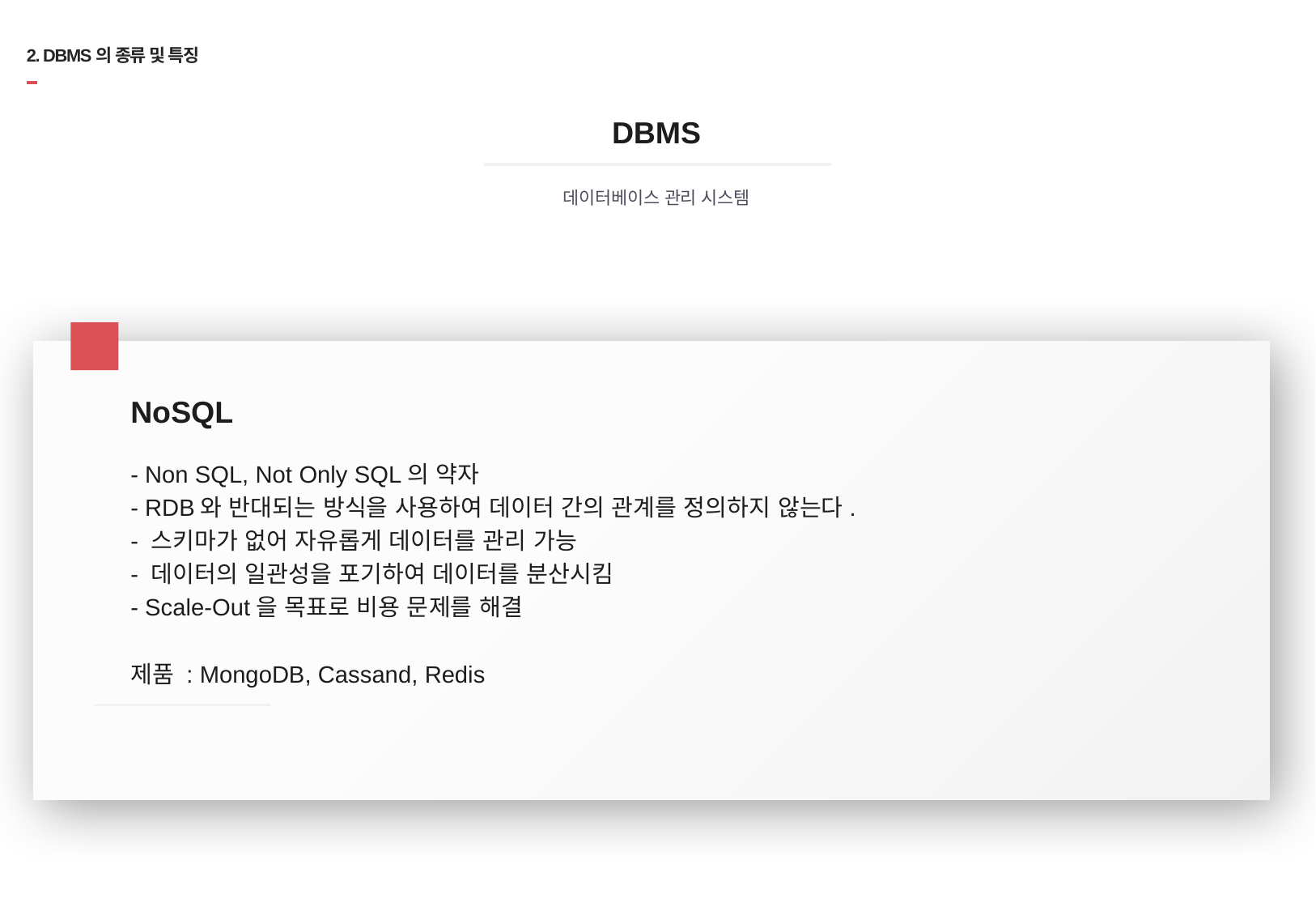

# 2. DBMS의 종류 및 특징
DBMS
데이터베이스 관리 시스템
04

NoSQL
- Non SQL, Not Only SQL의 약자
- RDB와 반대되는 방식을 사용하여 데이터 간의 관계를 정의하지 않는다.
- 스키마가 없어 자유롭게 데이터를 관리 가능
- 데이터의 일관성을 포기하여 데이터를 분산시킴
- Scale-Out을 목표로 비용 문제를 해결

제품 : MongoDB, Cassand, Redis